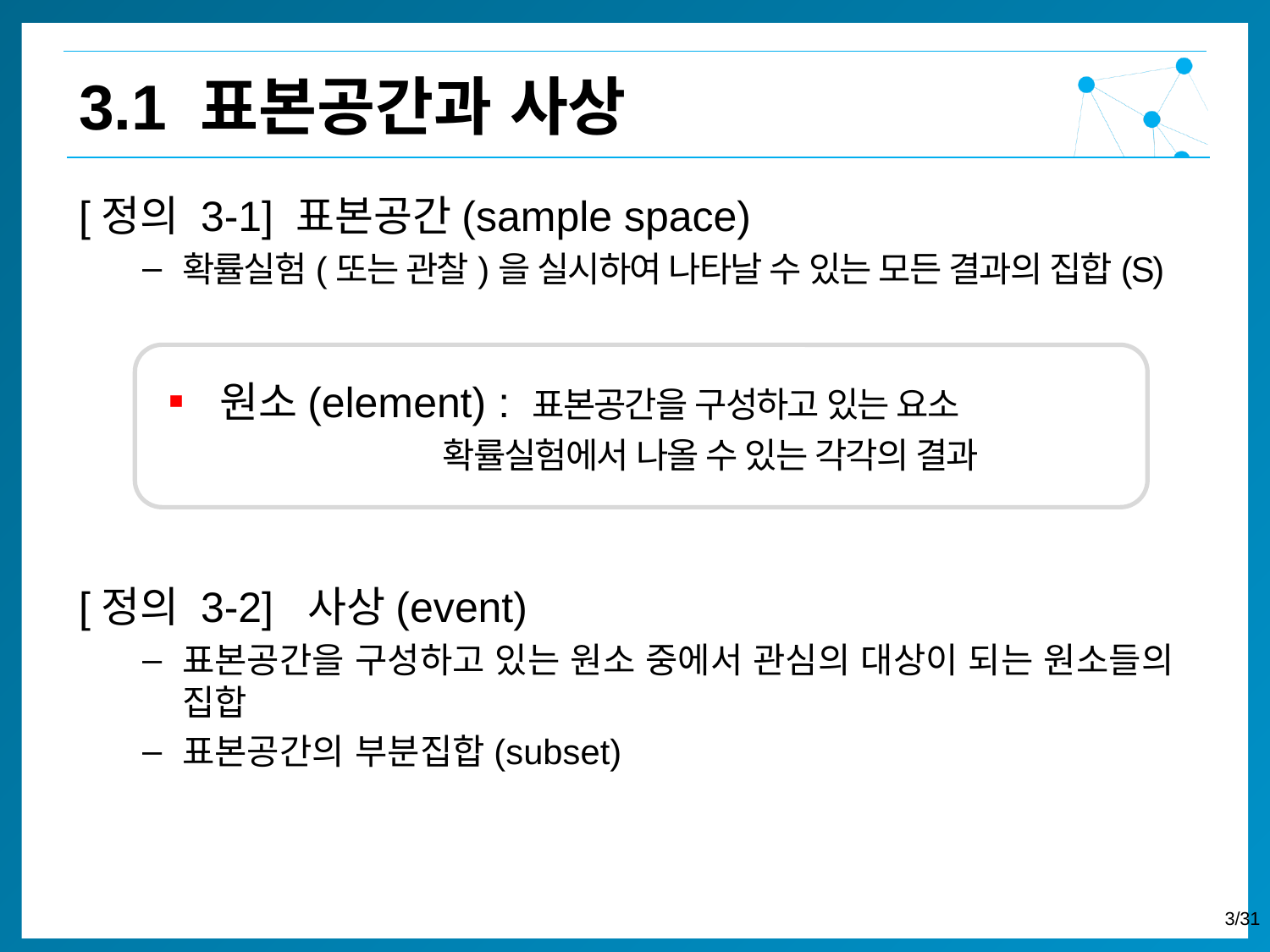

3.1 표본공간과 사상
[정의 3-1] 표본공간(sample space)
확률실험(또는 관찰)을 실시하여 나타날 수 있는 모든 결과의 집합(S)

[정의 3-2]  사상(event)
표본공간을 구성하고 있는 원소 중에서 관심의 대상이 되는 원소들의 집합
표본공간의 부분집합(subset)

▪ 원소(element) : 표본공간을 구성하고 있는 요소
                  확률실험에서 나올 수 있는 각각의 결과